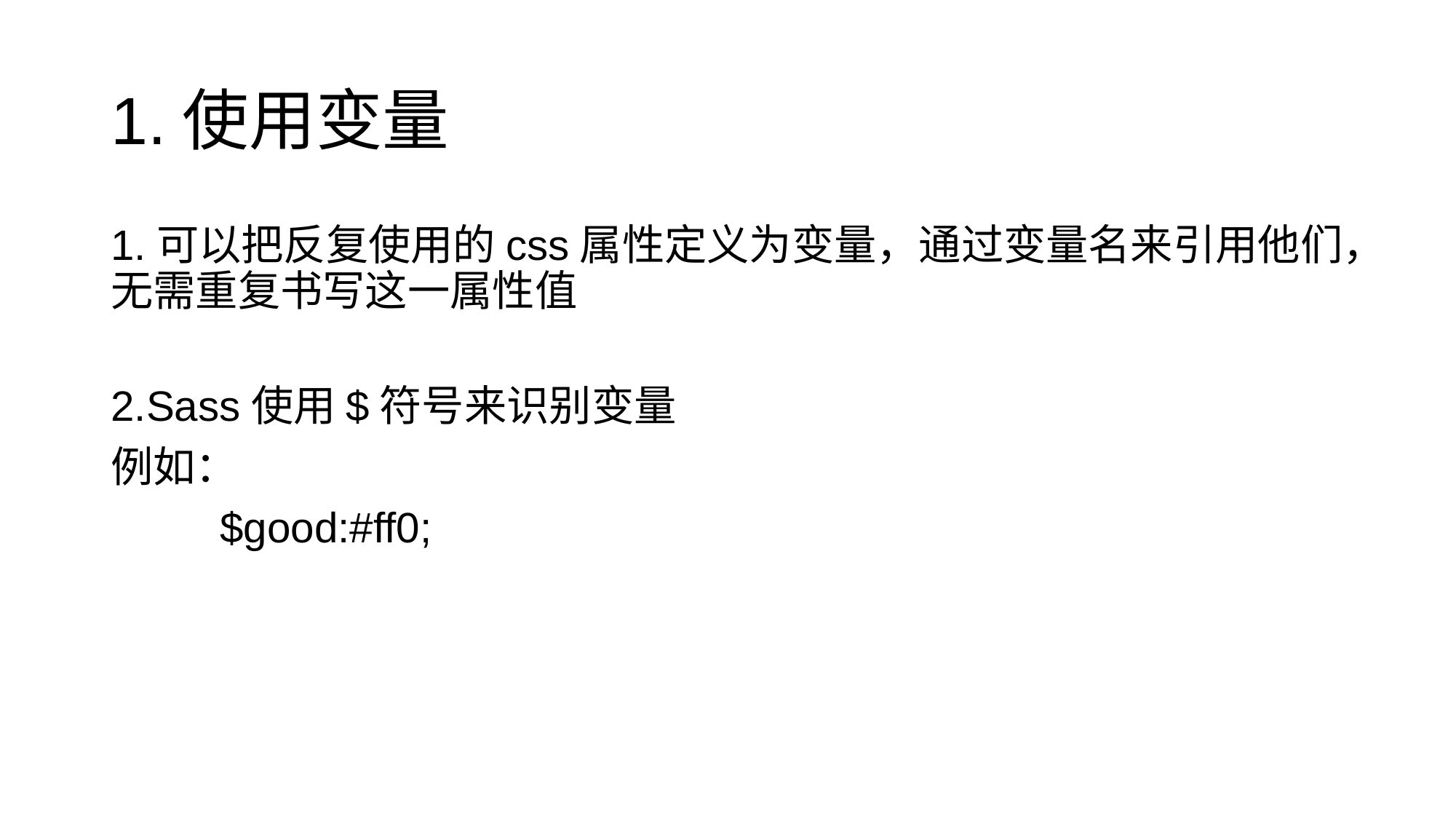

# 1.使用变量
1.可以把反复使用的css属性定义为变量，通过变量名来引用他们，无需重复书写这一属性值

2.Sass使用$符号来识别变量
例如：
	$good:#ff0;